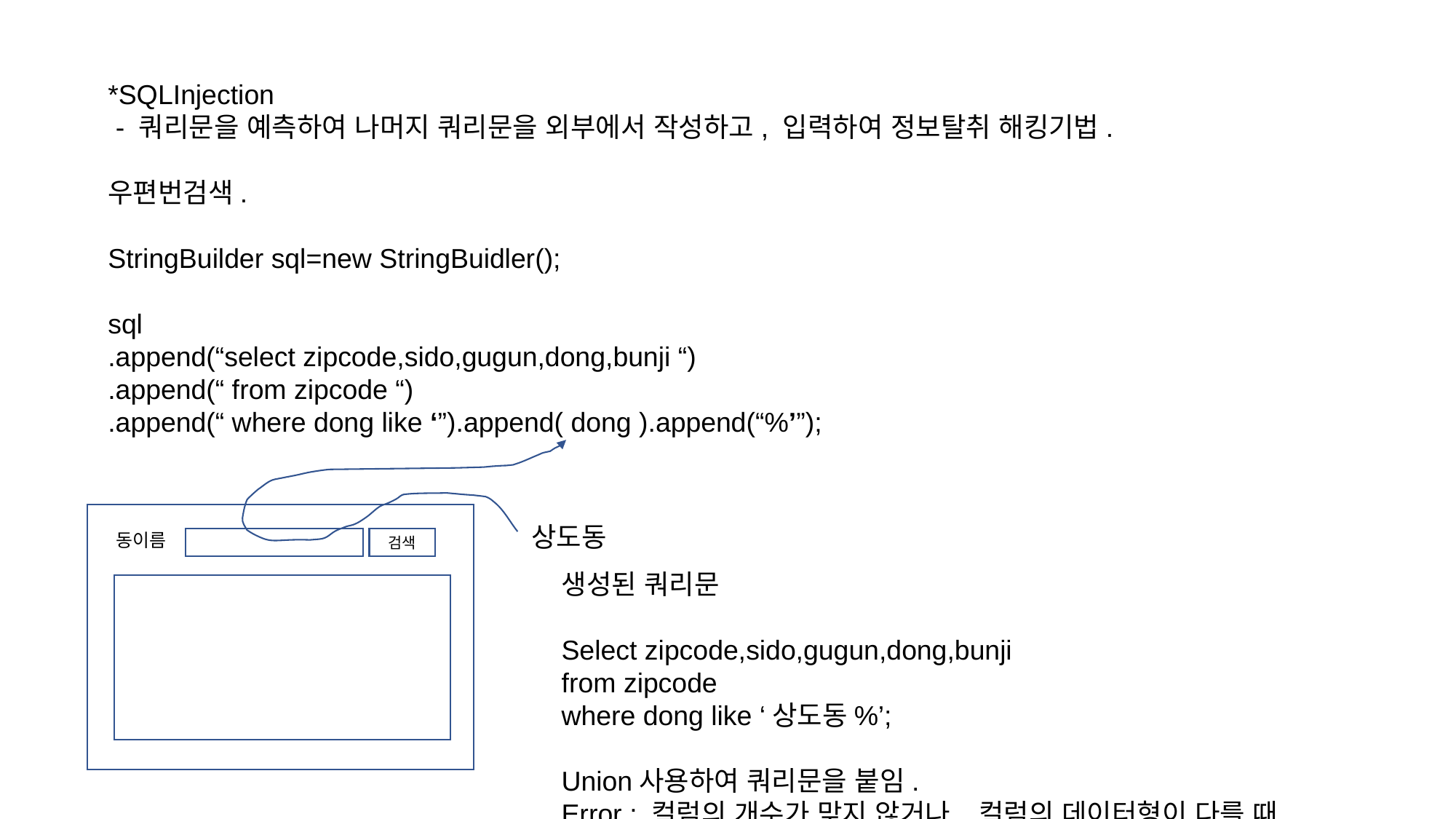

*SQLInjection
 - 쿼리문을 예측하여 나머지 쿼리문을 외부에서 작성하고, 입력하여 정보탈취 해킹기법.

우편번검색.

StringBuilder sql=new StringBuidler();

sql
.append(“select zipcode,sido,gugun,dong,bunji “)
.append(“ from zipcode “)
.append(“ where dong like ‘”).append( dong ).append(“%’”);

상도동
동이름

검색
생성된 쿼리문

Select zipcode,sido,gugun,dong,bunji
from zipcode
where dong like ‘상도동%’;

Union사용하여 쿼리문을 붙임.
Error : 컬럼의 개수가 맞지 않거나, 컬럼의 데이터형이 다를 때